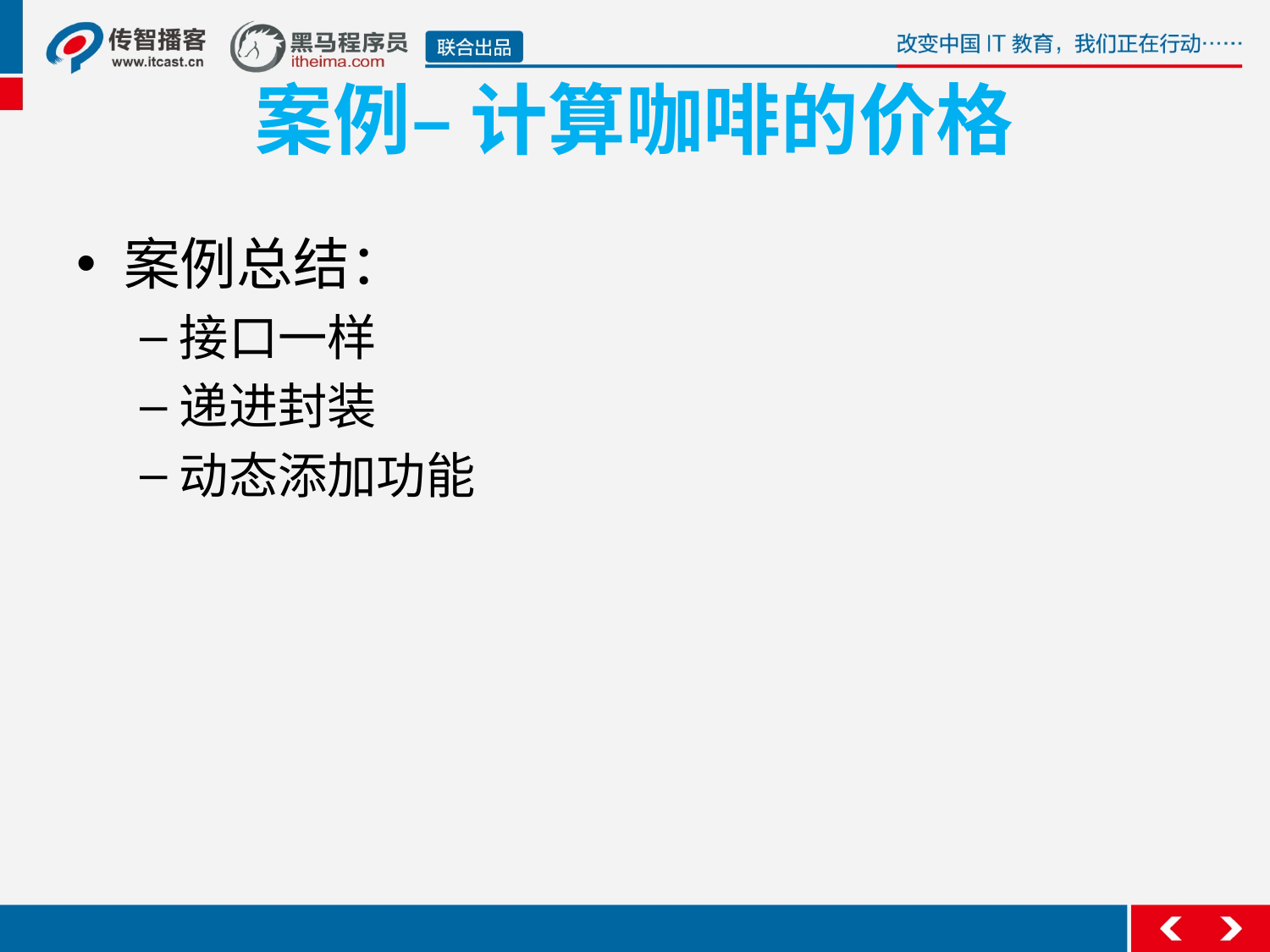

# 案例– 计算咖啡的价格
案例总结：
接口一样
递进封装
动态添加功能